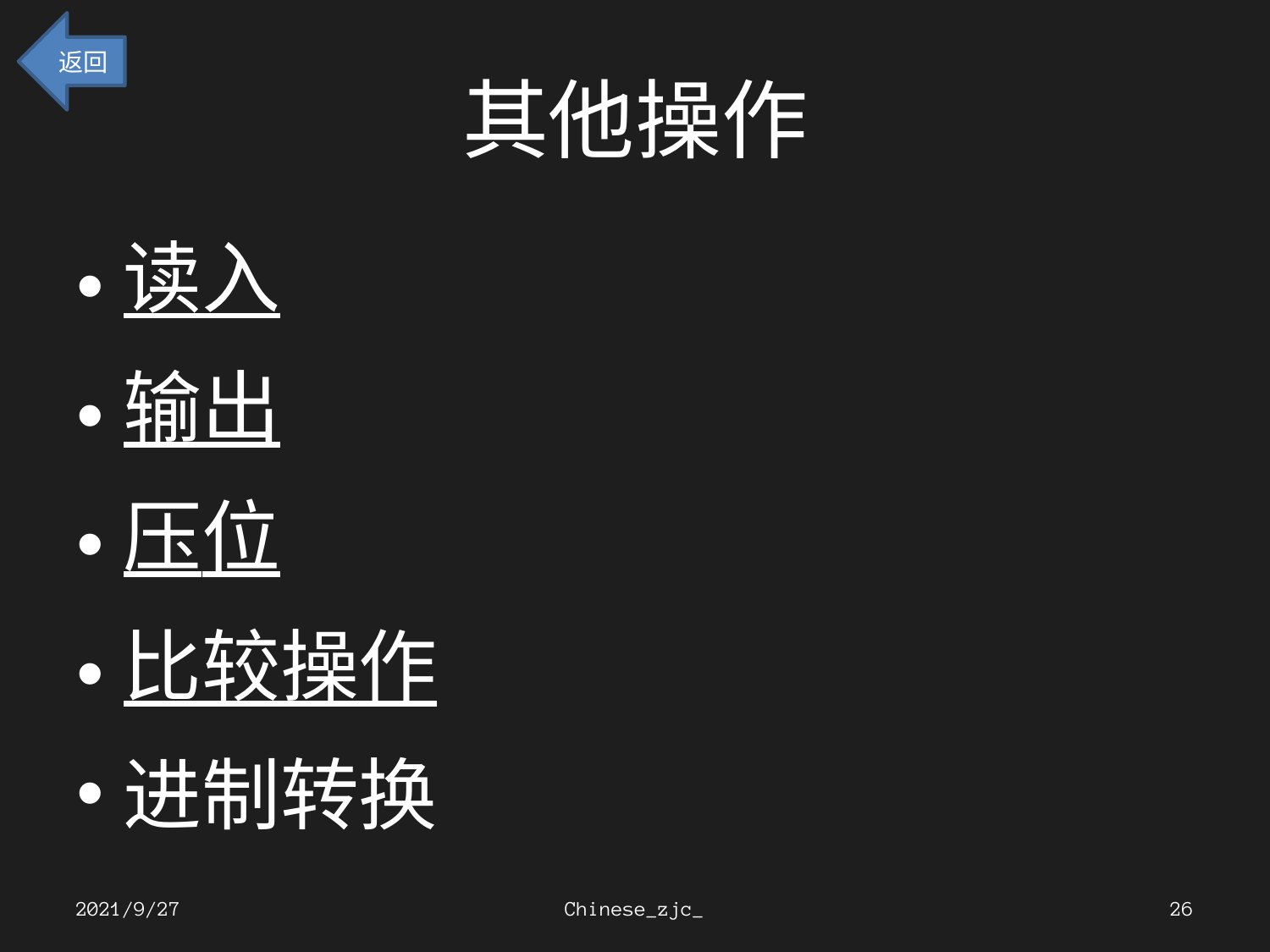

返回
# 其他操作
读入
输出
压位
比较操作
进制转换
2021/9/27
Chinese_zjc_
26